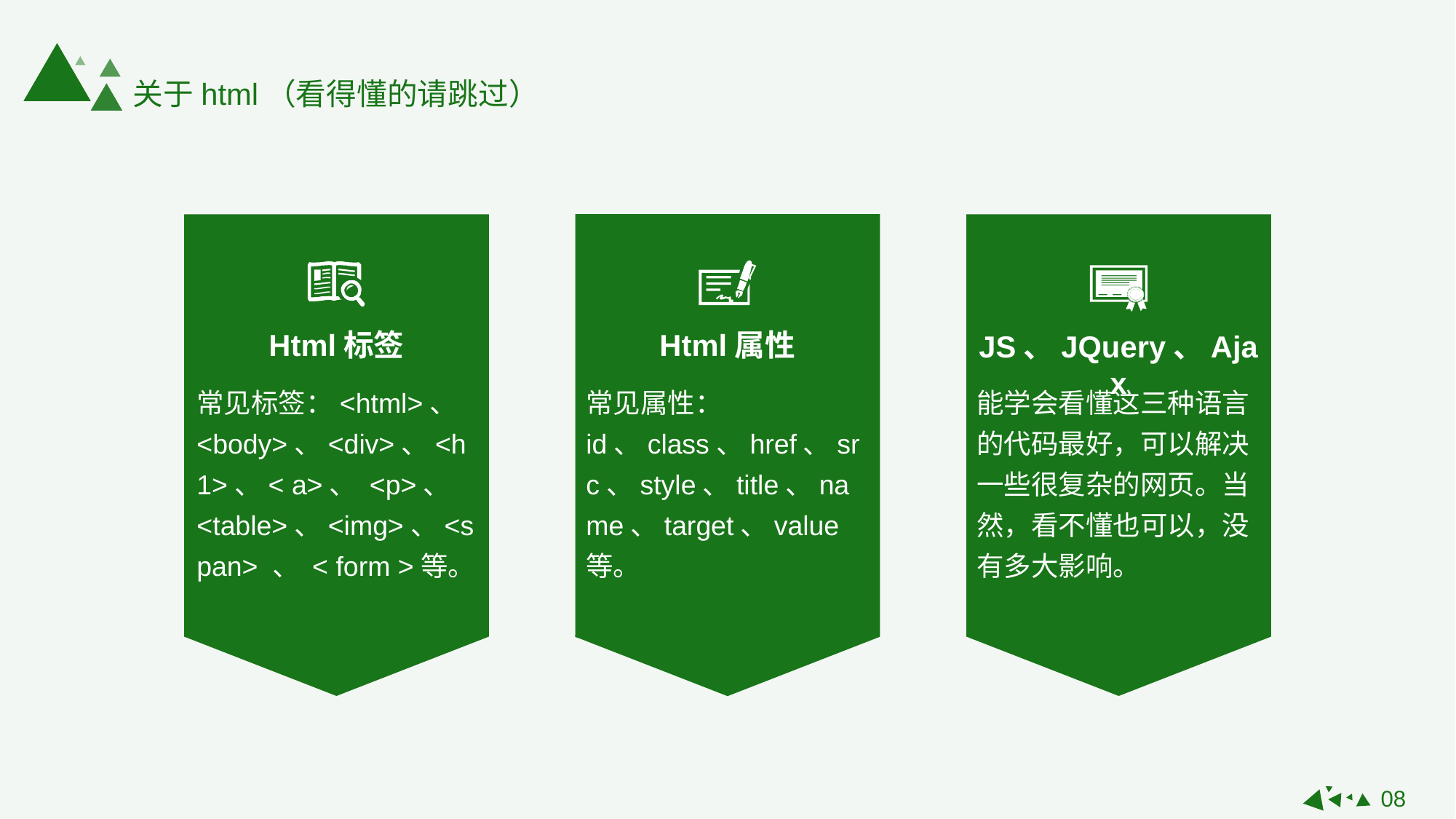

关于html（看得懂的请跳过）

Html标签
Html属性
JS、JQuery、Ajax
常见标签：<html>、<body>、<div>、<h1>、< a>、 <p>、 <table>、<img>、<span> 、 < form >等。
常见属性：id、class、href、src、style、title、name、target、value等。
能学会看懂这三种语言的代码最好，可以解决一些很复杂的网页。当然，看不懂也可以，没有多大影响。
08